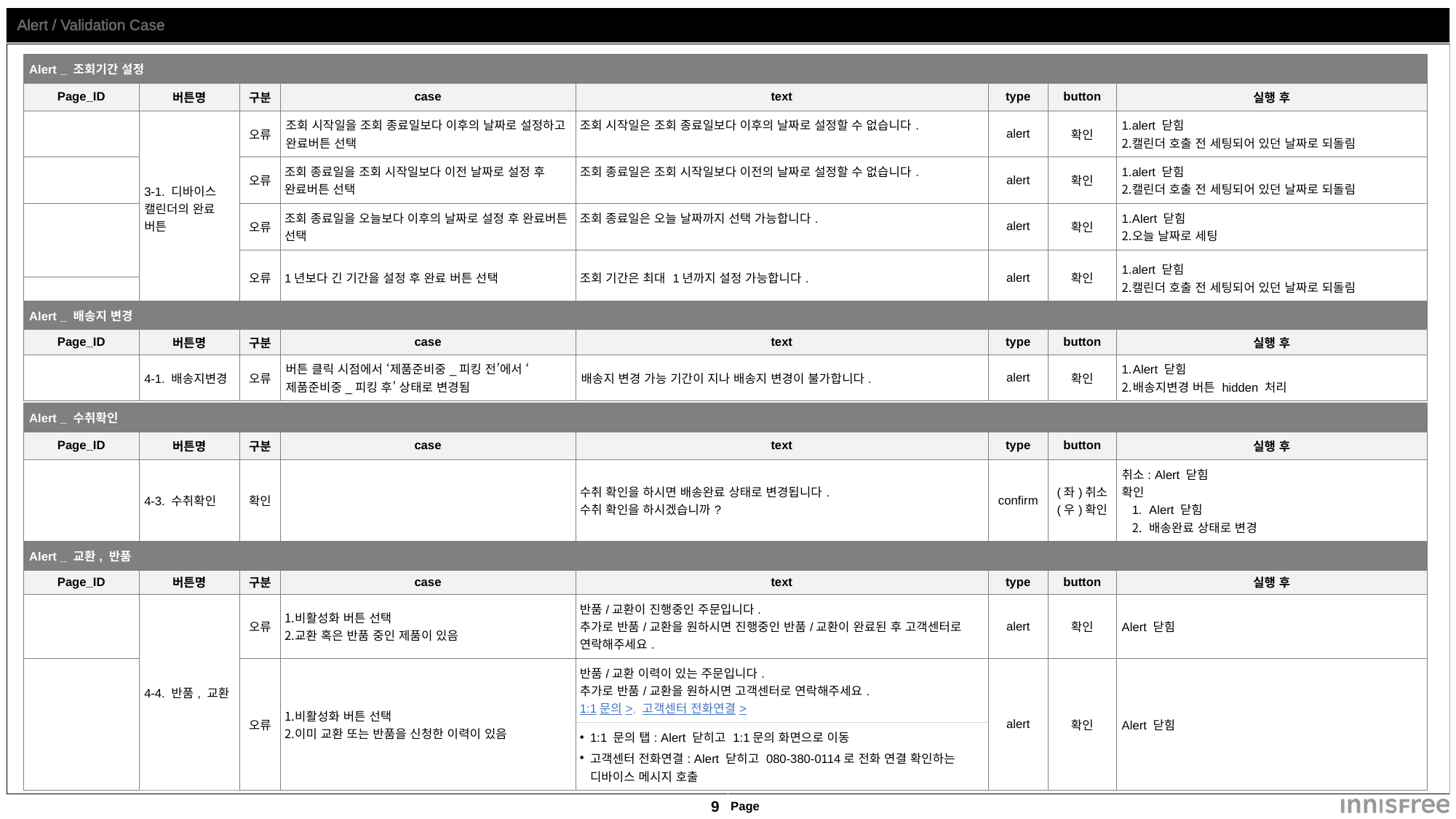

# Alert / Validation Case
| Alert \_ 조회기간 설정 |  |  |  |  |  |  |  |
| --- | --- | --- | --- | --- | --- | --- | --- |
| Page\_ID | 버튼명 | 구분 | case | text | type | button | 실행 후 |
|  | 3-1. 디바이스 캘린더의 완료 버튼 | 오류 | 조회 시작일을 조회 종료일보다 이후의 날짜로 설정하고 완료버튼 선택 | 조회 시작일은 조회 종료일보다 이후의 날짜로 설정할 수 없습니다. | alert | 확인 | alert 닫힘 캘린더 호출 전 세팅되어 있던 날짜로 되돌림 |
|  |  | 오류 | 조회 종료일을 조회 시작일보다 이전 날짜로 설정 후 완료버튼 선택 | 조회 종료일은 조회 시작일보다 이전의 날짜로 설정할 수 없습니다. | alert | 확인 | alert 닫힘 캘린더 호출 전 세팅되어 있던 날짜로 되돌림 |
|  |  | 오류 | 조회 종료일을 오늘보다 이후의 날짜로 설정 후 완료버튼 선택 | 조회 종료일은 오늘 날짜까지 선택 가능합니다. | alert | 확인 | Alert 닫힘 오늘 날짜로 세팅 |
|  |  | 오류 | 1년보다 긴 기간을 설정 후 완료 버튼 선택 | 조회 기간은 최대 1년까지 설정 가능합니다. | alert | 확인 | alert 닫힘 캘린더 호출 전 세팅되어 있던 날짜로 되돌림 |
|  |  |  |  |  |  |  |  |
| Alert \_ 배송지 변경 |  |  |  |  |  |  |  |
| --- | --- | --- | --- | --- | --- | --- | --- |
| Page\_ID | 버튼명 | 구분 | case | text | type | button | 실행 후 |
|  | 4-1. 배송지변경 | 오류 | 버튼 클릭 시점에서 ‘제품준비중\_피킹 전’에서 ‘제품준비중\_피킹 후’ 상태로 변경됨 | 배송지 변경 가능 기간이 지나 배송지 변경이 불가합니다. | alert | 확인 | Alert 닫힘 배송지변경 버튼 hidden 처리 |
| Alert \_ 수취확인 |  |  |  |  |  |  |  |
| --- | --- | --- | --- | --- | --- | --- | --- |
| Page\_ID | 버튼명 | 구분 | case | text | type | button | 실행 후 |
|  | 4-3. 수취확인 | 확인 |  | 수취 확인을 하시면 배송완료 상태로 변경됩니다. 수취 확인을 하시겠습니까? | confirm | (좌)취소 (우)확인 | 취소: Alert 닫힘 확인 Alert 닫힘 배송완료 상태로 변경 |
| Alert \_ 교환, 반품 |  |  |  |  |  |  |  |
| --- | --- | --- | --- | --- | --- | --- | --- |
| Page\_ID | 버튼명 | 구분 | case | text | type | button | 실행 후 |
|  | 4-4. 반품, 교환 | 오류 | 비활성화 버튼 선택 교환 혹은 반품 중인 제품이 있음 | 반품/교환이 진행중인 주문입니다. 추가로 반품/교환을 원하시면 진행중인 반품/교환이 완료된 후 고객센터로 연락해주세요. | alert | 확인 | Alert 닫힘 |
|  |  | 오류 | 비활성화 버튼 선택 이미 교환 또는 반품을 신청한 이력이 있음 | 반품/교환 이력이 있는 주문입니다. 추가로 반품/교환을 원하시면 고객센터로 연락해주세요. 1:1문의>, 고객센터 전화연결> | alert | 확인 | Alert 닫힘 |
|  |  |  |  | 1:1 문의 탭: Alert 닫히고 1:1문의 화면으로 이동 고객센터 전화연결: Alert 닫히고 080-380-0114로 전화 연결 확인하는 디바이스 메시지 호출 |  |  |  |